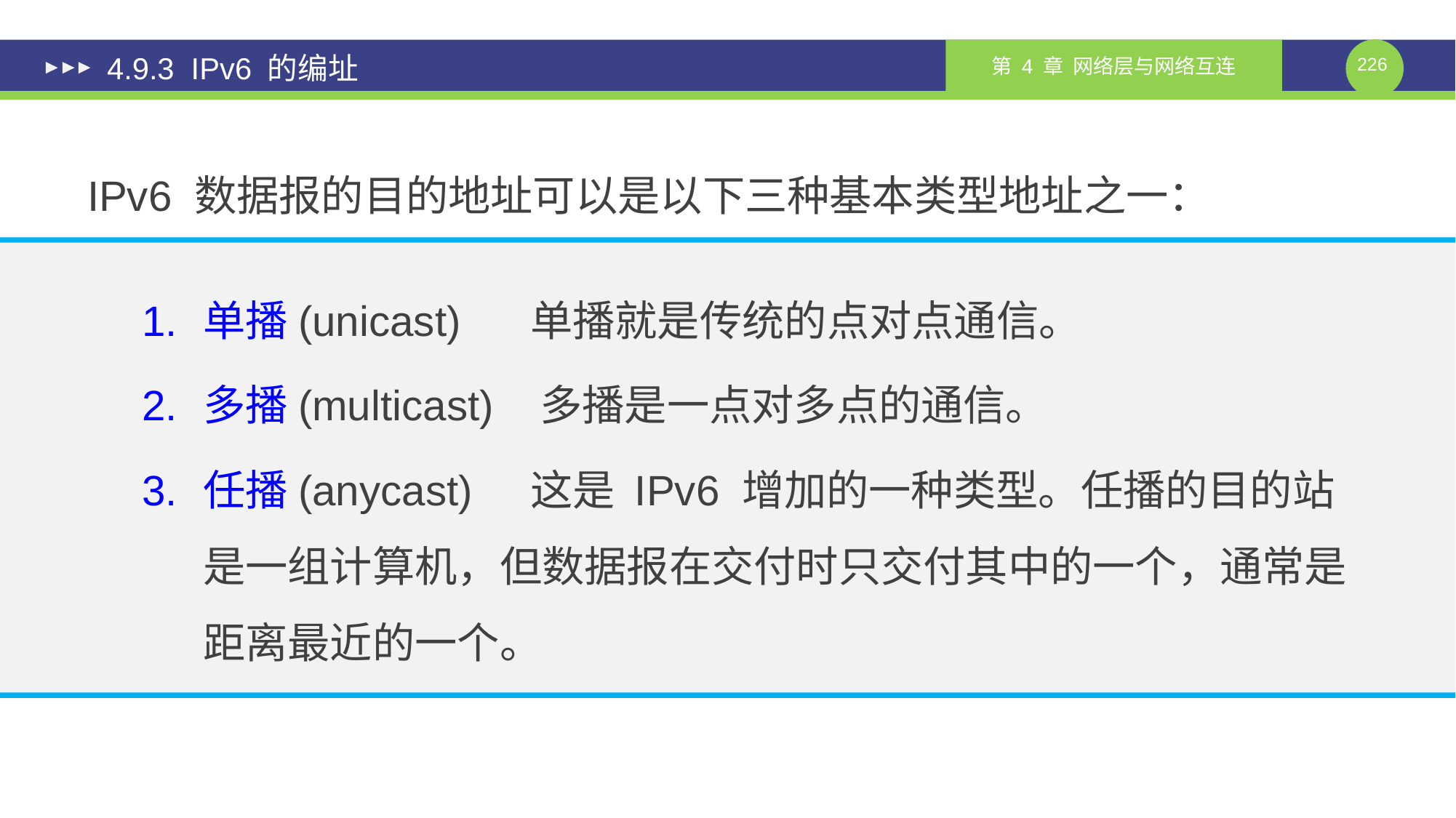

# 4.9.3  IPv6 的编址
IPv6 数据报的目的地址可以是以下三种基本类型地址之一：

单播(unicast)     单播就是传统的点对点通信。
多播(multicast)   多播是一点对多点的通信。
任播(anycast)    这是 IPv6 增加的一种类型。任播的目的站是一组计算机，但数据报在交付时只交付其中的一个，通常是距离最近的一个。

课件制作人：谢钧  谢希仁